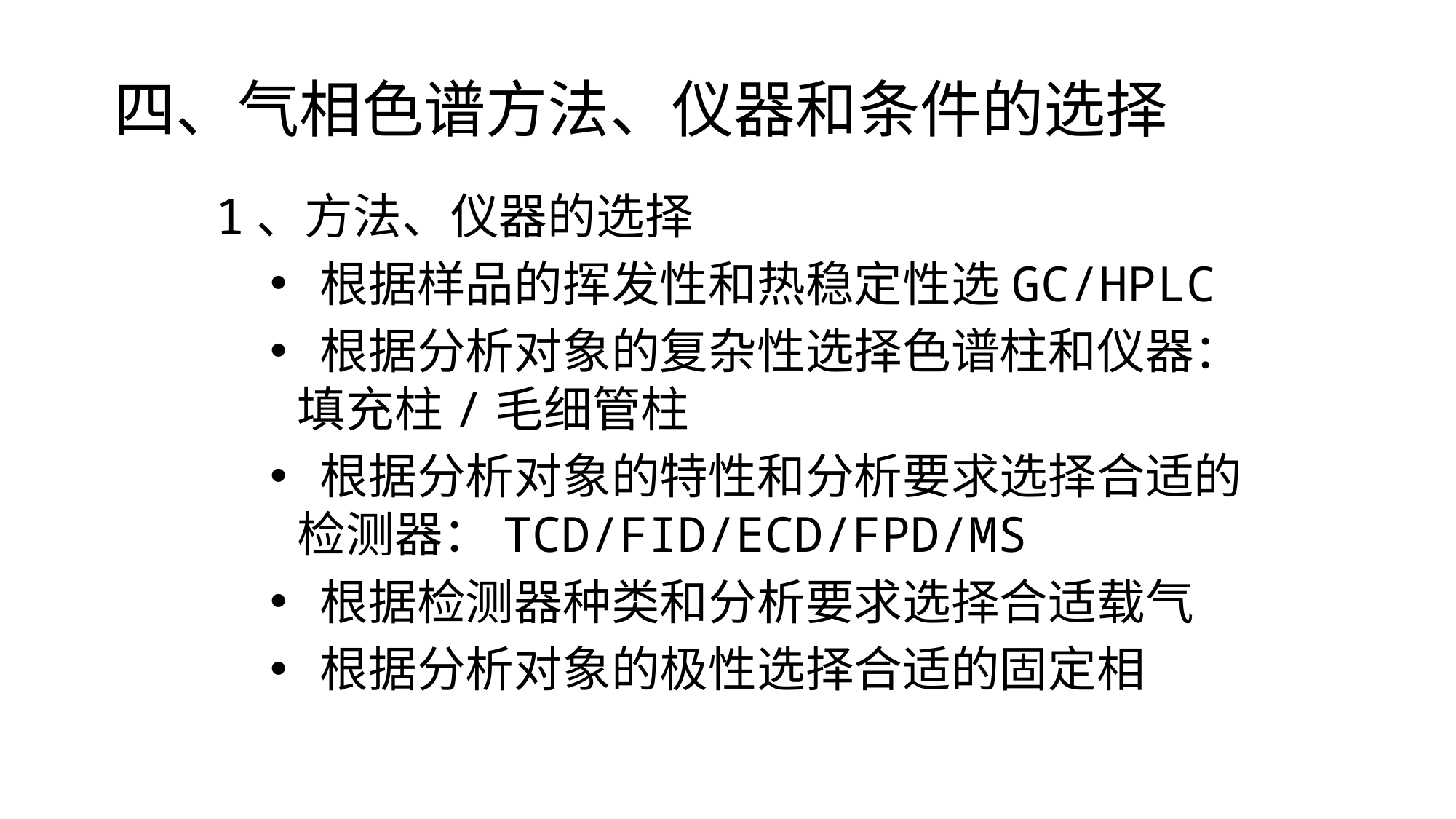

四、气相色谱方法、仪器和条件的选择
1、方法、仪器的选择
 根据样品的挥发性和热稳定性选GC/HPLC
 根据分析对象的复杂性选择色谱柱和仪器：填充柱/毛细管柱
 根据分析对象的特性和分析要求选择合适的检测器：TCD/FID/ECD/FPD/MS
 根据检测器种类和分析要求选择合适载气
 根据分析对象的极性选择合适的固定相